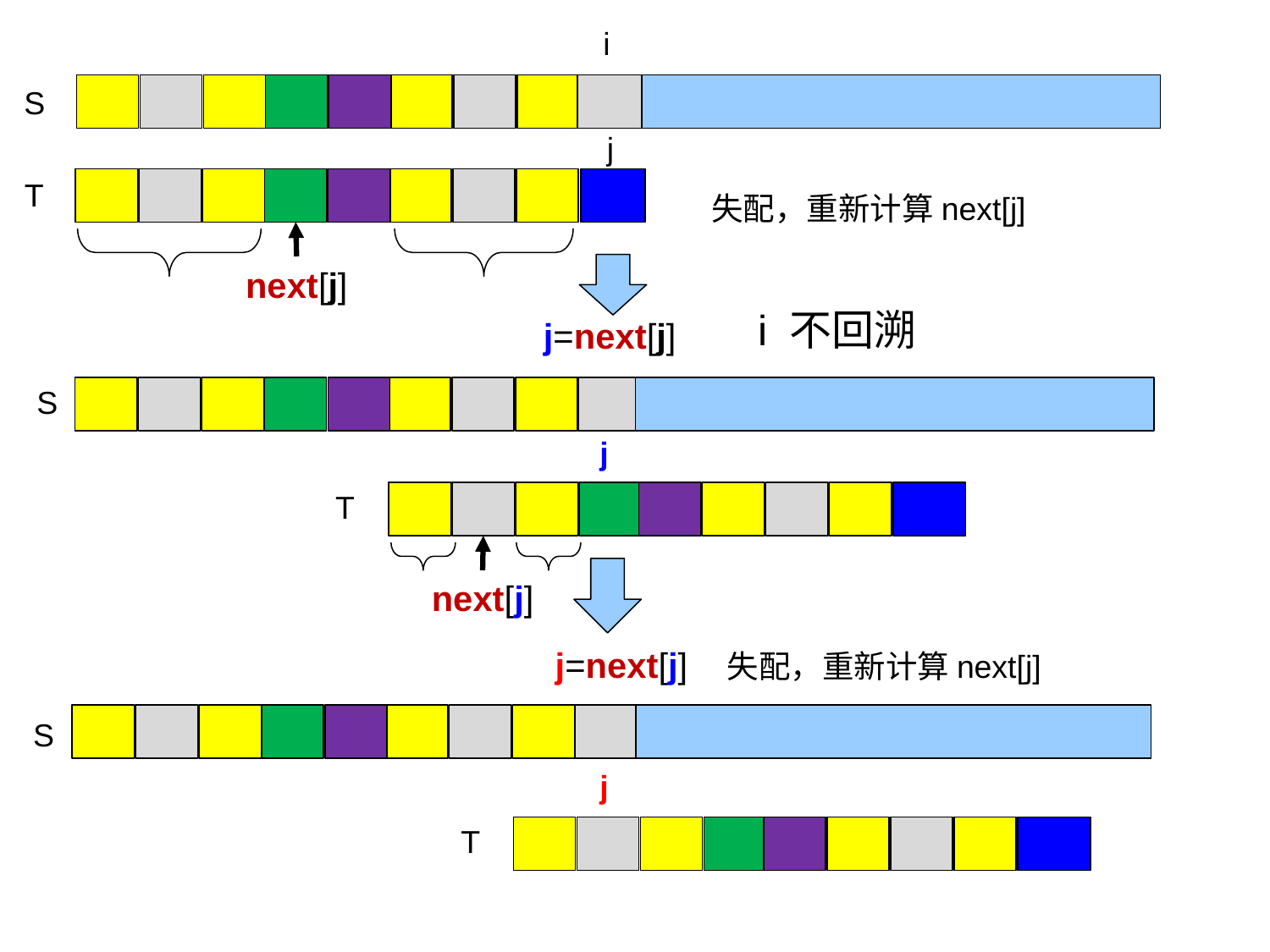

i

S
j

T

失配，重新计算next[j]

next[j]
i 不回溯
j=next[j]
S

j
T

next[j]
j=next[j]
失配，重新计算next[j]

S
j
T